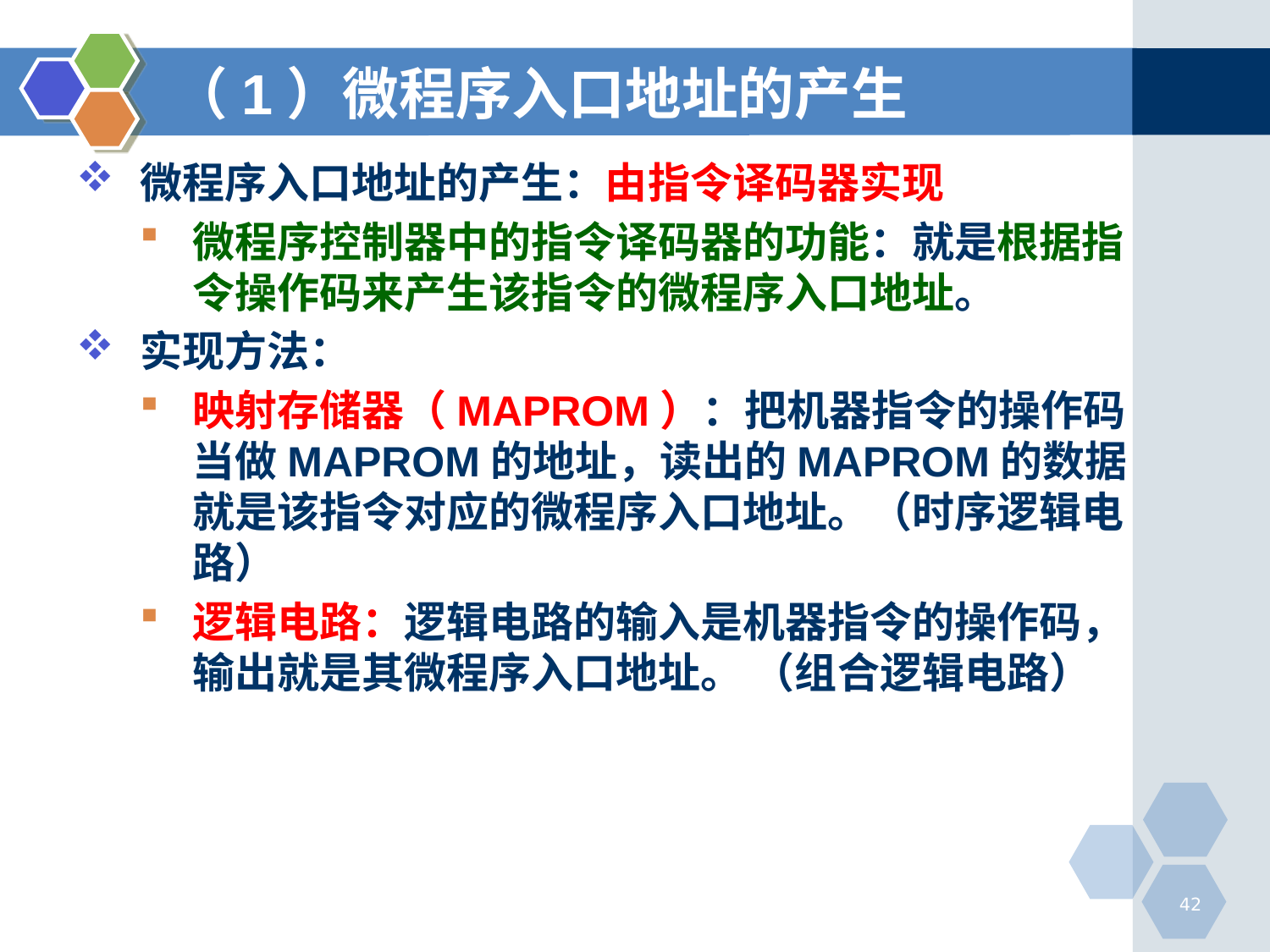

# （1）微程序入口地址的产生
微程序入口地址的产生：由指令译码器实现
微程序控制器中的指令译码器的功能：就是根据指令操作码来产生该指令的微程序入口地址。
实现方法：
映射存储器（MAPROM）：把机器指令的操作码当做MAPROM的地址，读出的MAPROM的数据就是该指令对应的微程序入口地址。（时序逻辑电路）
逻辑电路：逻辑电路的输入是机器指令的操作码，输出就是其微程序入口地址。 （组合逻辑电路）
42